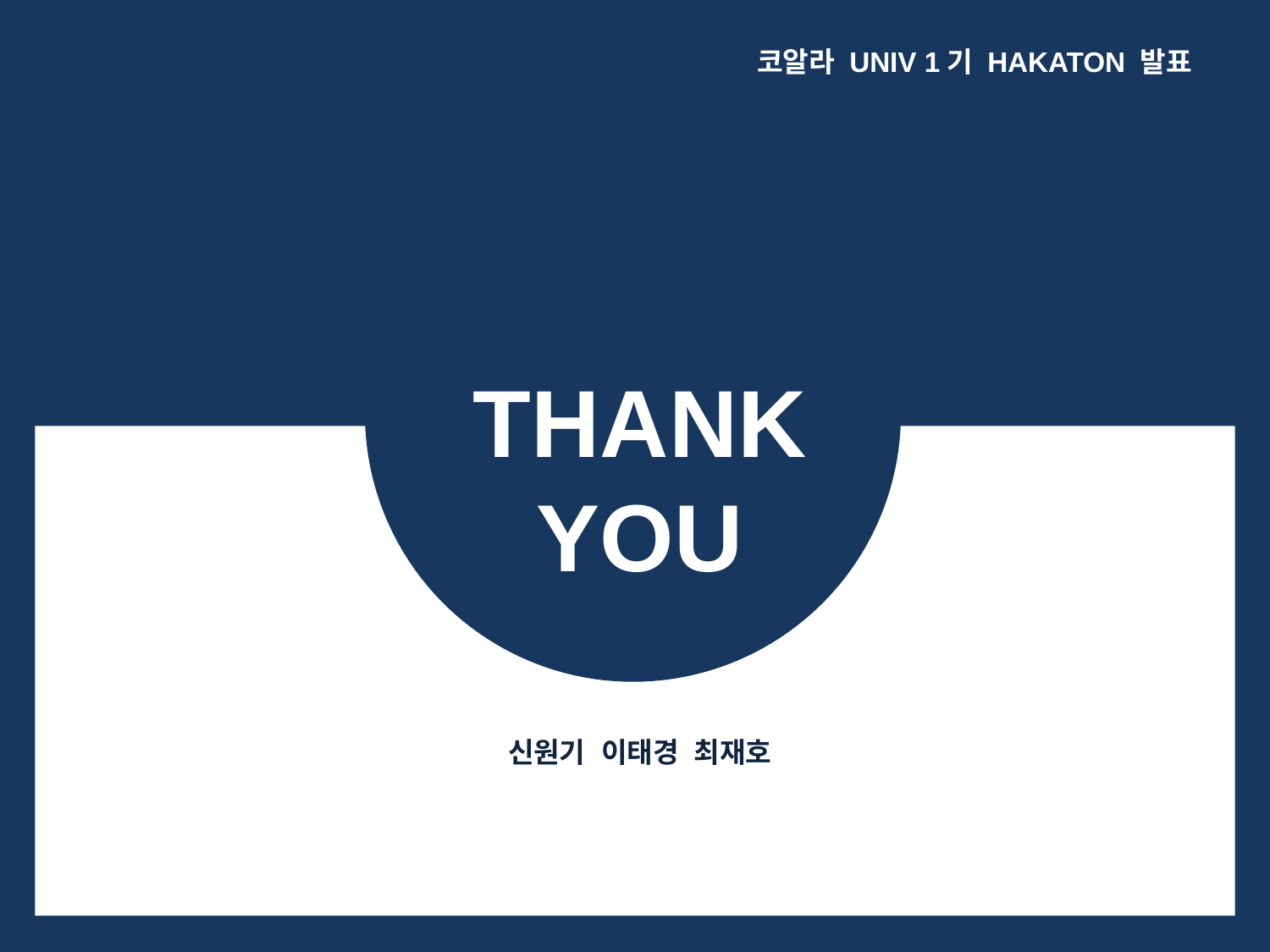

코알라 UNIV 1기 HAKATON 발표

THANK
YOU

신원기  이태경  최재호